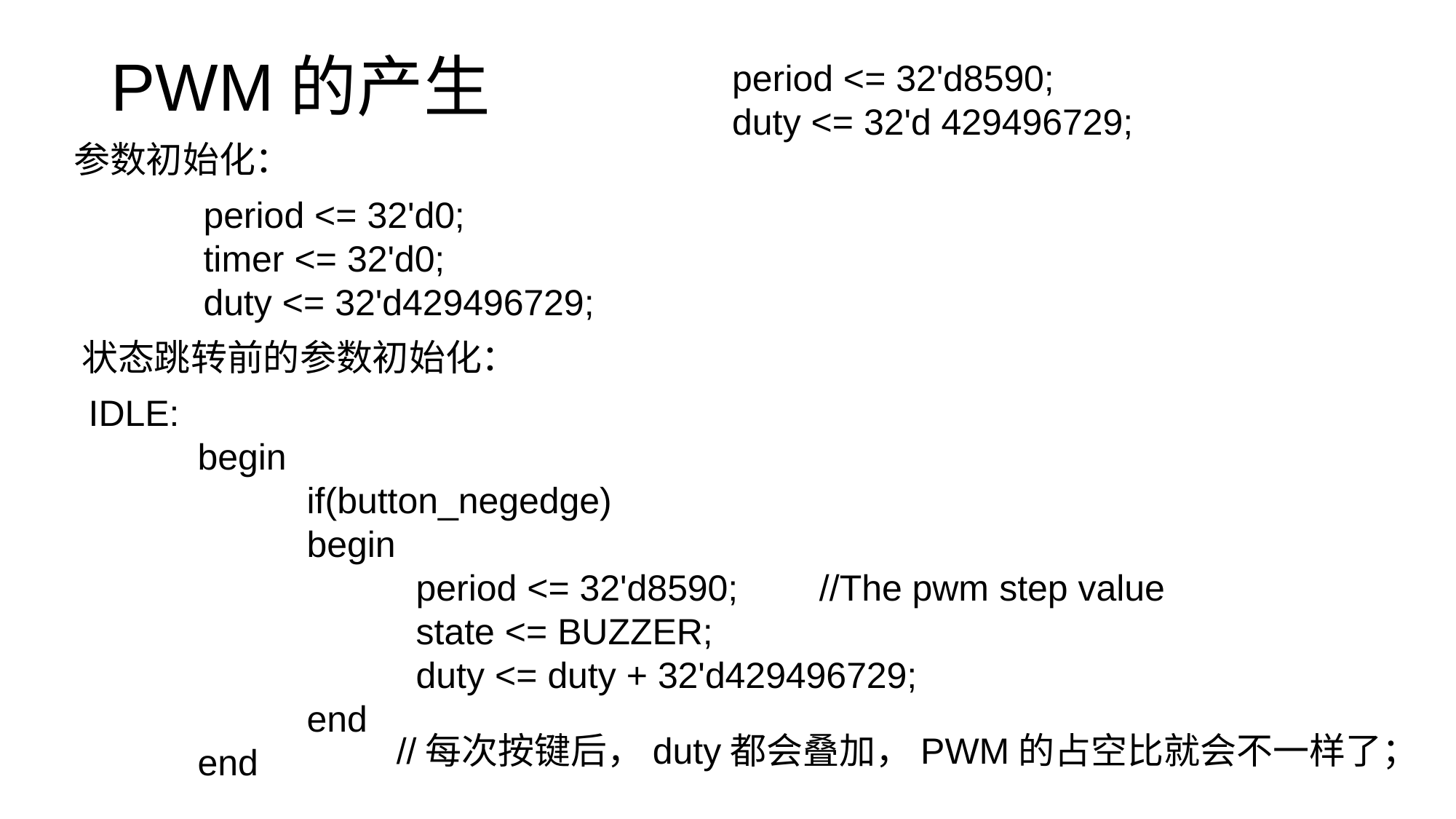

# PWM的产生
period <= 32'd8590;
duty <= 32'd 429496729;
参数初始化：
period <= 32'd0;
timer <= 32'd0;
duty <= 32'd429496729;
状态跳转前的参数初始化：
IDLE:
	begin
		if(button_negedge)
		begin
			period <= 32'd8590;        //The pwm step value
			state <= BUZZER;
			duty <= duty + 32'd429496729;
		end
	end
//每次按键后，duty都会叠加，PWM的占空比就会不一样了；